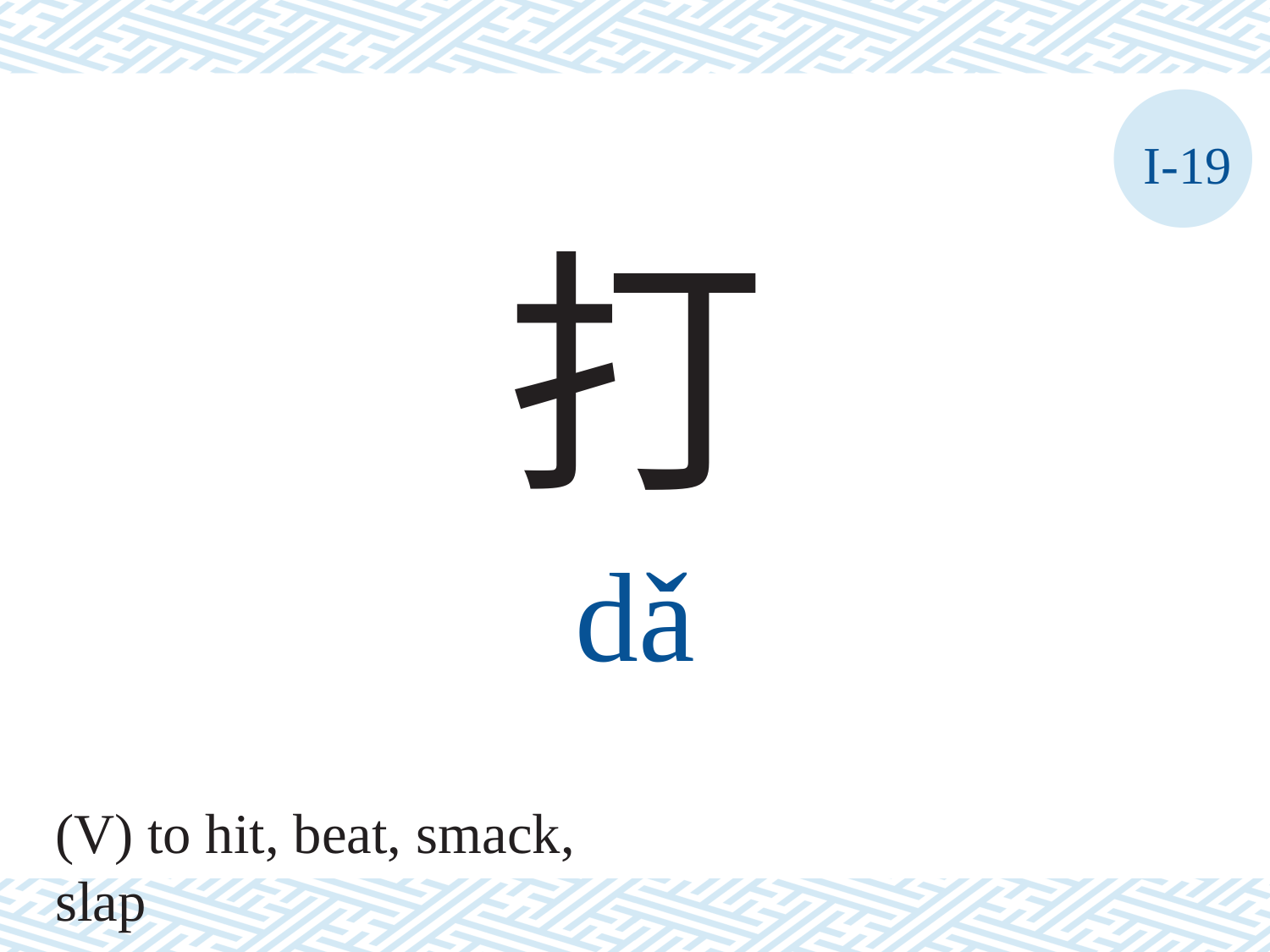

I-19
打
dǎ
(V) to hit, beat, smack, slap